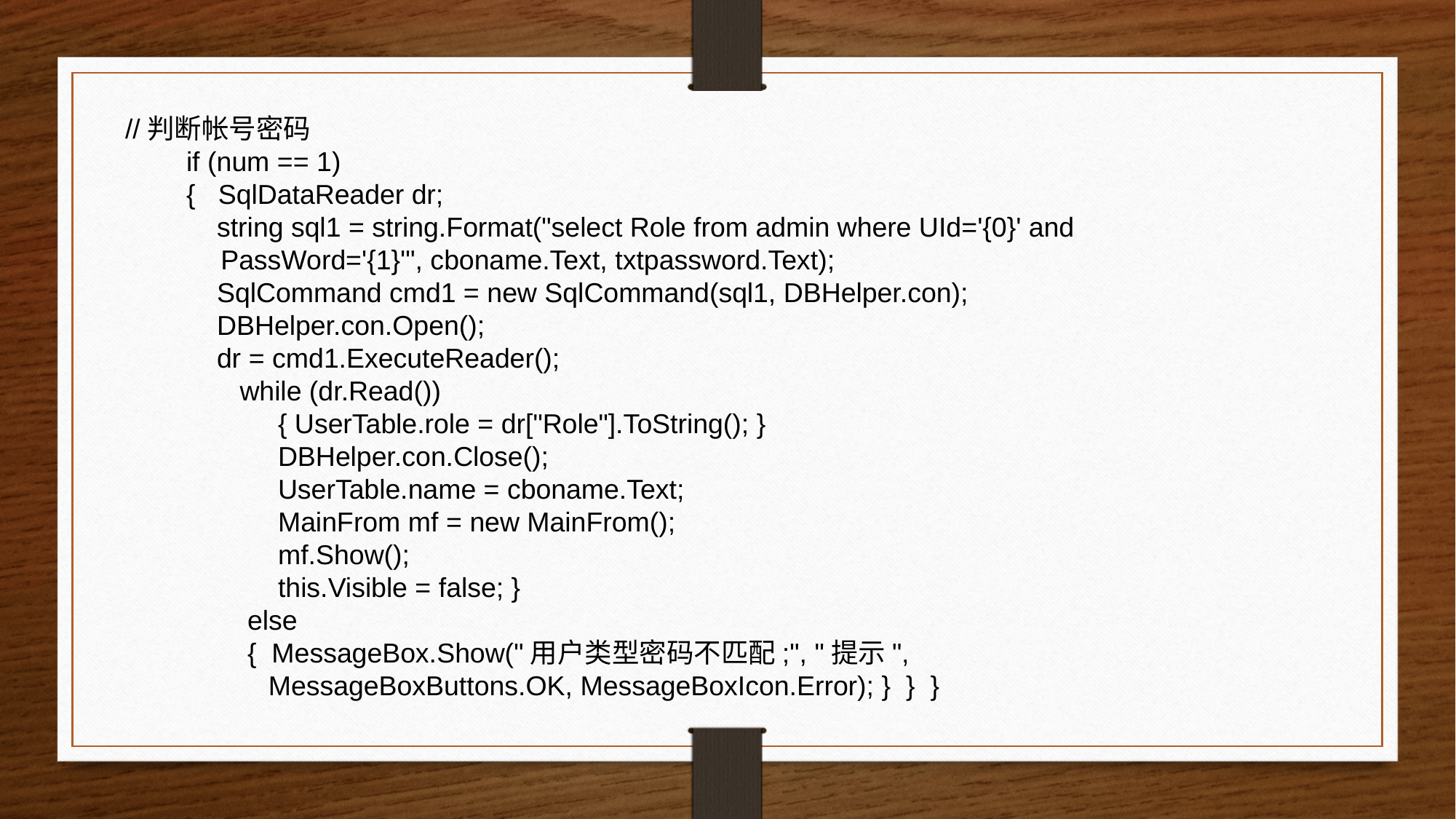

//判断帐号密码
        if (num == 1)
        {   SqlDataReader dr;
            string sql1 = string.Format("select Role from admin where UId='{0}' and PassWord='{1}'", cboname.Text, txtpassword.Text);
            SqlCommand cmd1 = new SqlCommand(sql1, DBHelper.con);
            DBHelper.con.Open();
            dr = cmd1.ExecuteReader();
               while (dr.Read())
                    { UserTable.role = dr["Role"].ToString(); }
                    DBHelper.con.Close();
                    UserTable.name = cboname.Text;
                    MainFrom mf = new MainFrom();
                    mf.Show();
                    this.Visible = false; }
                else
                {  MessageBox.Show("用户类型密码不匹配;", "提示", MessageBoxButtons.OK, MessageBoxIcon.Error); }  }  }